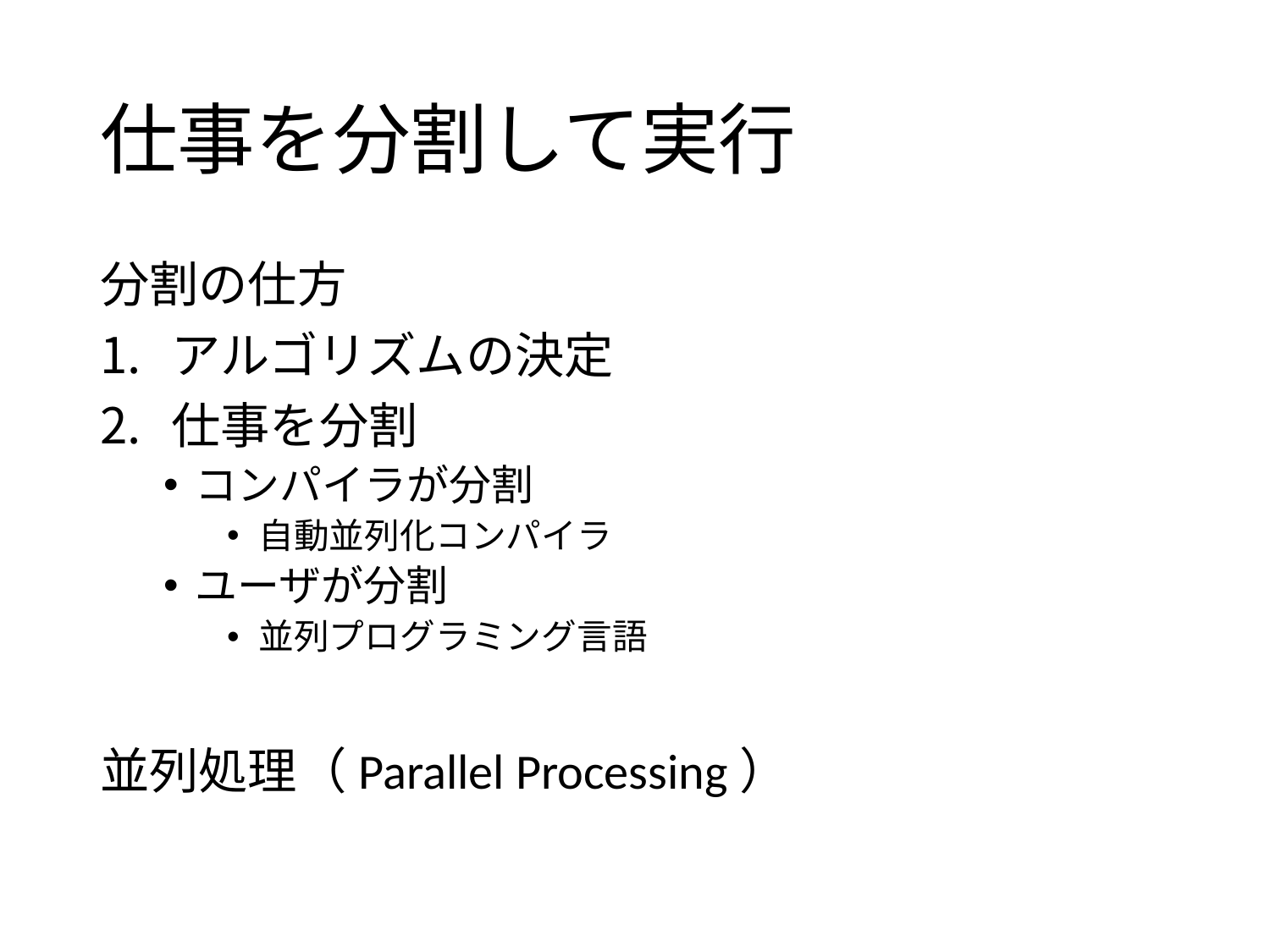

# 仕事を分割して実行
分割の仕方
アルゴリズムの決定
仕事を分割
コンパイラが分割
自動並列化コンパイラ
ユーザが分割
並列プログラミング言語

並列処理（Parallel Processing）